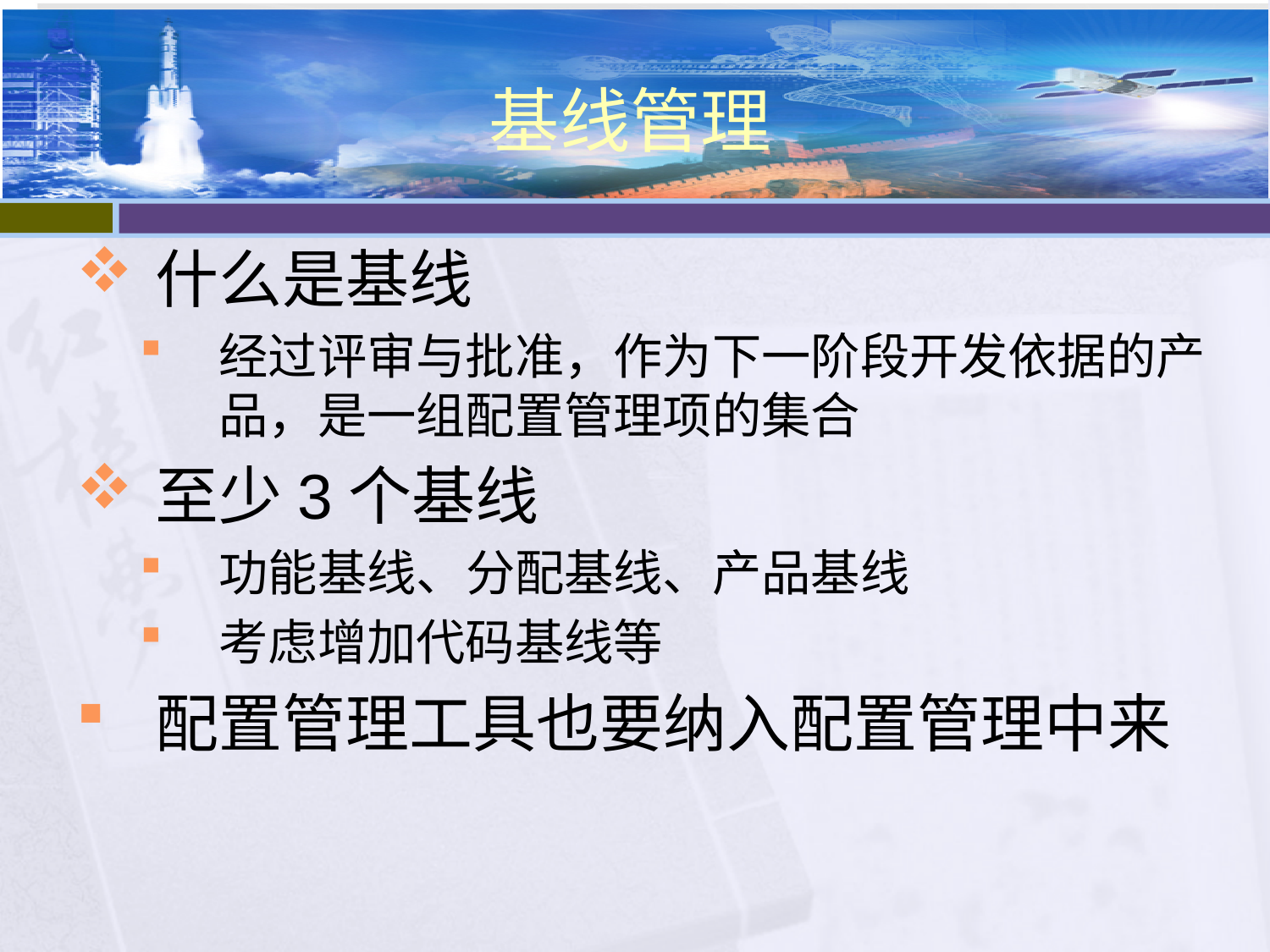

# 基线管理

什么是基线
经过评审与批准，作为下一阶段开发依据的产品，是一组配置管理项的集合
至少3个基线
功能基线、分配基线、产品基线
考虑增加代码基线等
配置管理工具也要纳入配置管理中来